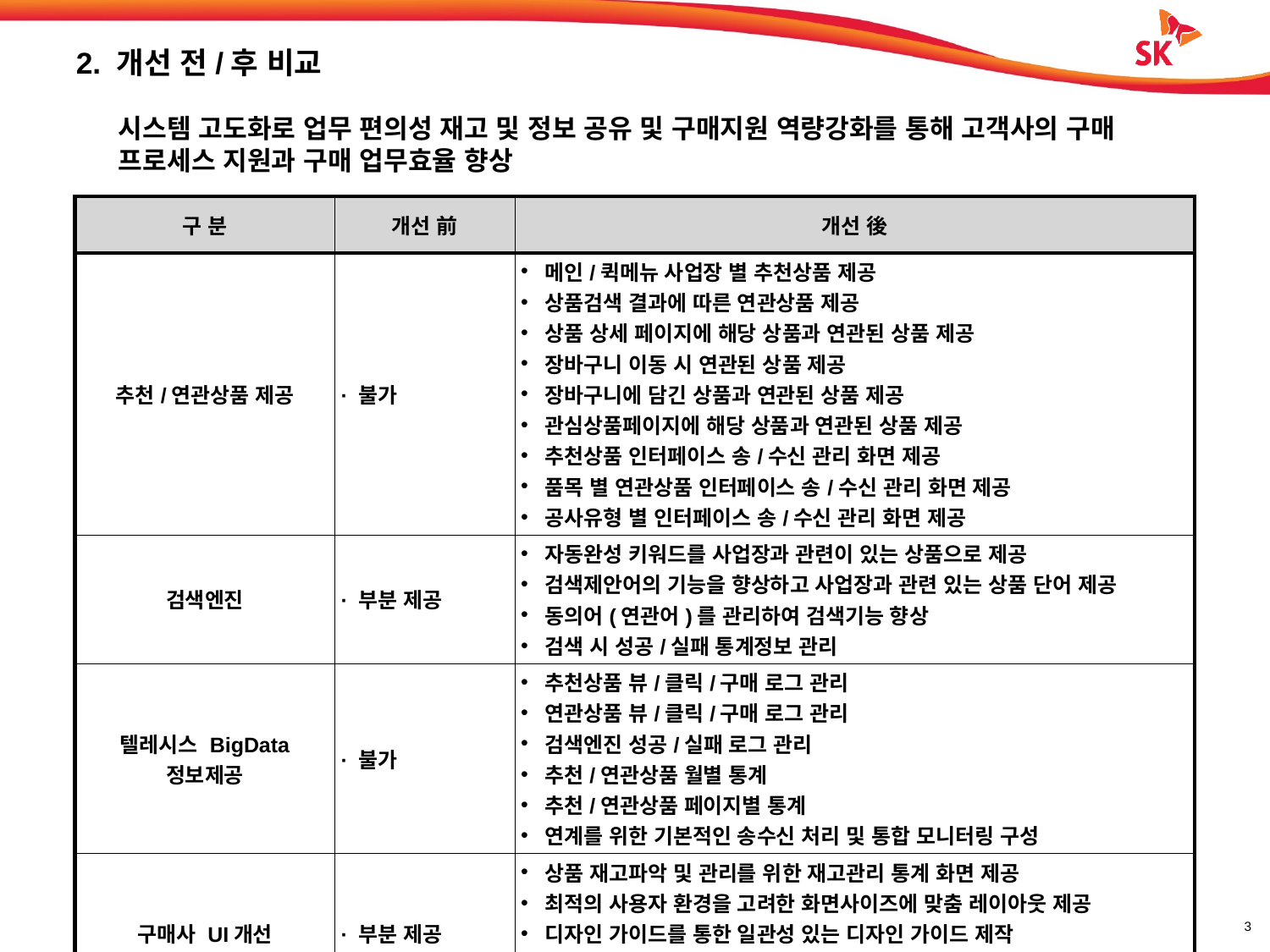

# 2. 개선 전/후 비교
시스템 고도화로 업무 편의성 재고 및 정보 공유 및 구매지원 역량강화를 통해 고객사의 구매 프로세스 지원과 구매 업무효율 향상
| 구 분 | 개선 前 | 개선 後 |
| --- | --- | --- |
| 추천/연관상품 제공 | ∙ 불가 | 메인/퀵메뉴 사업장 별 추천상품 제공 상품검색 결과에 따른 연관상품 제공 상품 상세 페이지에 해당 상품과 연관된 상품 제공 장바구니 이동 시 연관된 상품 제공 장바구니에 담긴 상품과 연관된 상품 제공 관심상품페이지에 해당 상품과 연관된 상품 제공 추천상품 인터페이스 송/수신 관리 화면 제공 품목 별 연관상품 인터페이스 송/수신 관리 화면 제공 공사유형 별 인터페이스 송/수신 관리 화면 제공 |
| 검색엔진 | ∙ 부분 제공 | 자동완성 키워드를 사업장과 관련이 있는 상품으로 제공 검색제안어의 기능을 향상하고 사업장과 관련 있는 상품 단어 제공 동의어(연관어)를 관리하여 검색기능 향상 검색 시 성공/실패 통계정보 관리 |
| 텔레시스 BigData 정보제공 | ∙ 불가 | 추천상품 뷰/클릭/구매 로그 관리 연관상품 뷰/클릭/구매 로그 관리 검색엔진 성공/실패 로그 관리 추천/연관상품 월별 통계 추천/연관상품 페이지별 통계 연계를 위한 기본적인 송수신 처리 및 통합 모니터링 구성 |
| 구매사 UI개선 | ∙ 부분 제공 | 상품 재고파악 및 관리를 위한 재고관리 통계 화면 제공 최적의 사용자 환경을 고려한 화면사이즈에 맞춤 레이아웃 제공 디자인 가이드를 통한 일관성 있는 디자인 가이드 제작 카테고리 별 주요 상품을 인지하기 용이한 카테고리 구조 개선 추천/연관 상품을 사용자 접근이 용이하도록 콘텐츠 개선 |